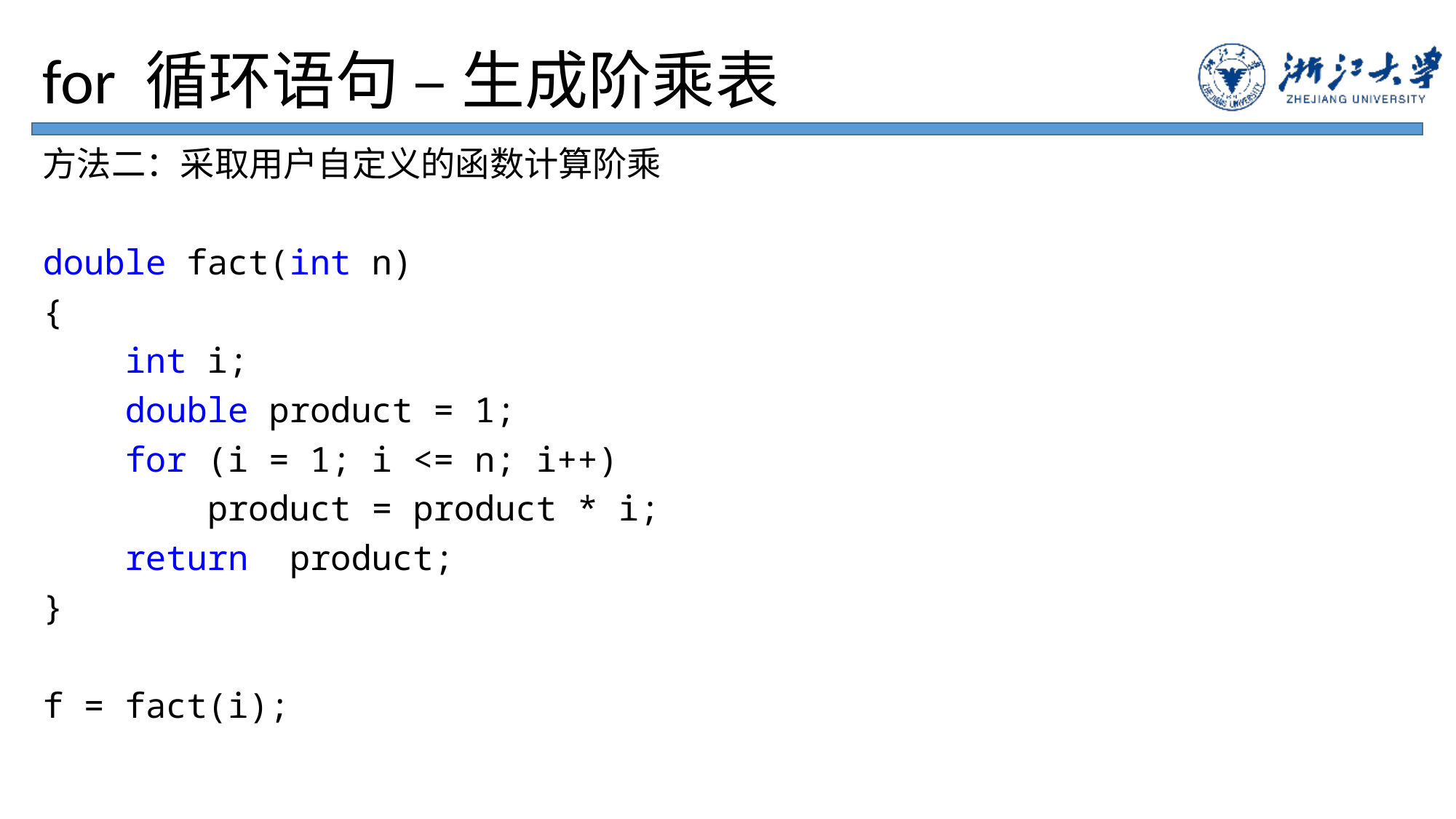

# for 循环语句 – 生成阶乘表
方法二：采取用户自定义的函数计算阶乘

double fact(int n)
{
    int i;
    double product = 1;
    for (i = 1; i <= n; i++)
        product = product * i;
    return  product;
}

f = fact(i);

56